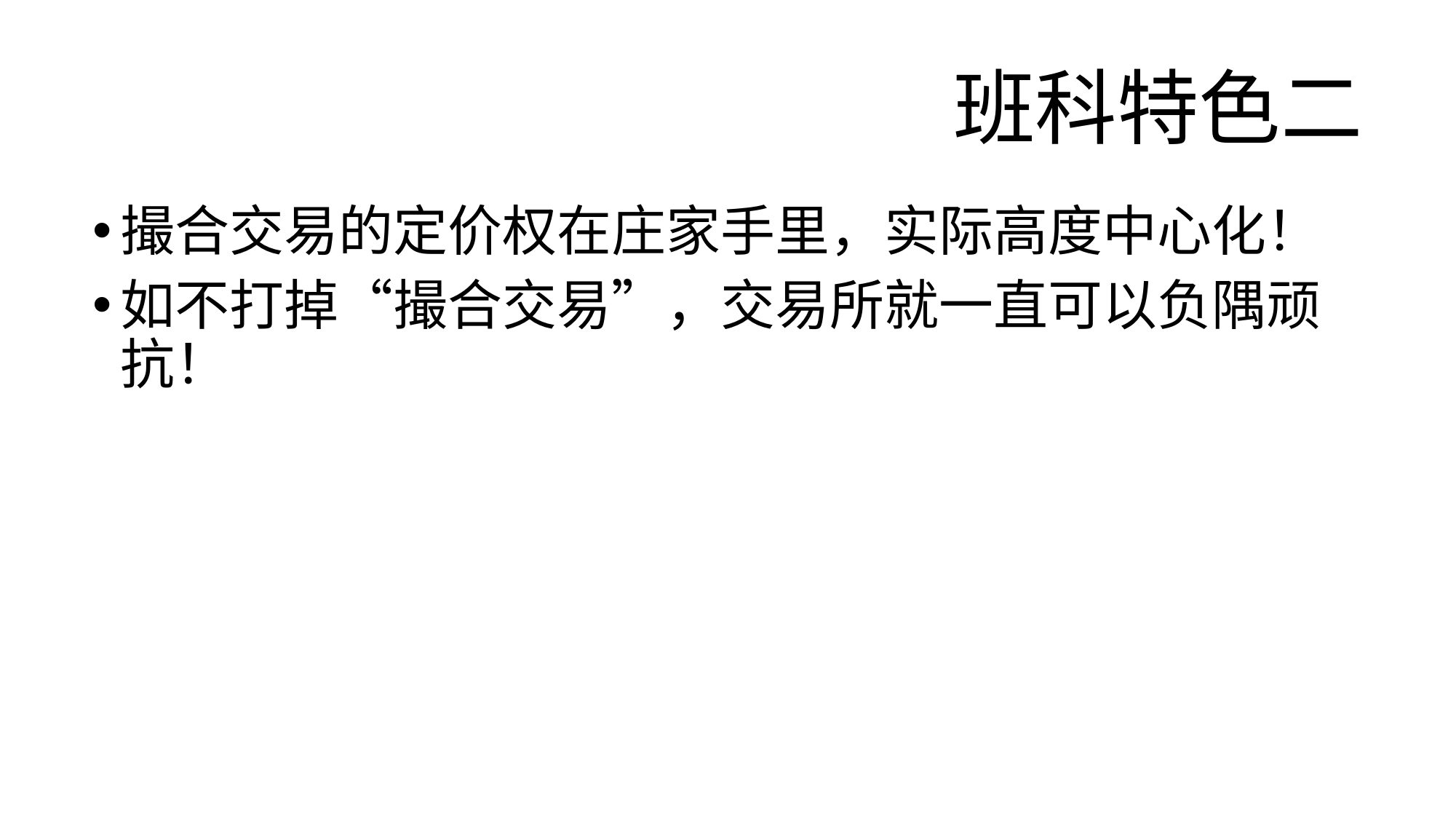

# 班科特色二
撮合交易的定价权在庄家手里，实际高度中心化！
如不打掉“撮合交易”，交易所就一直可以负隅顽抗！